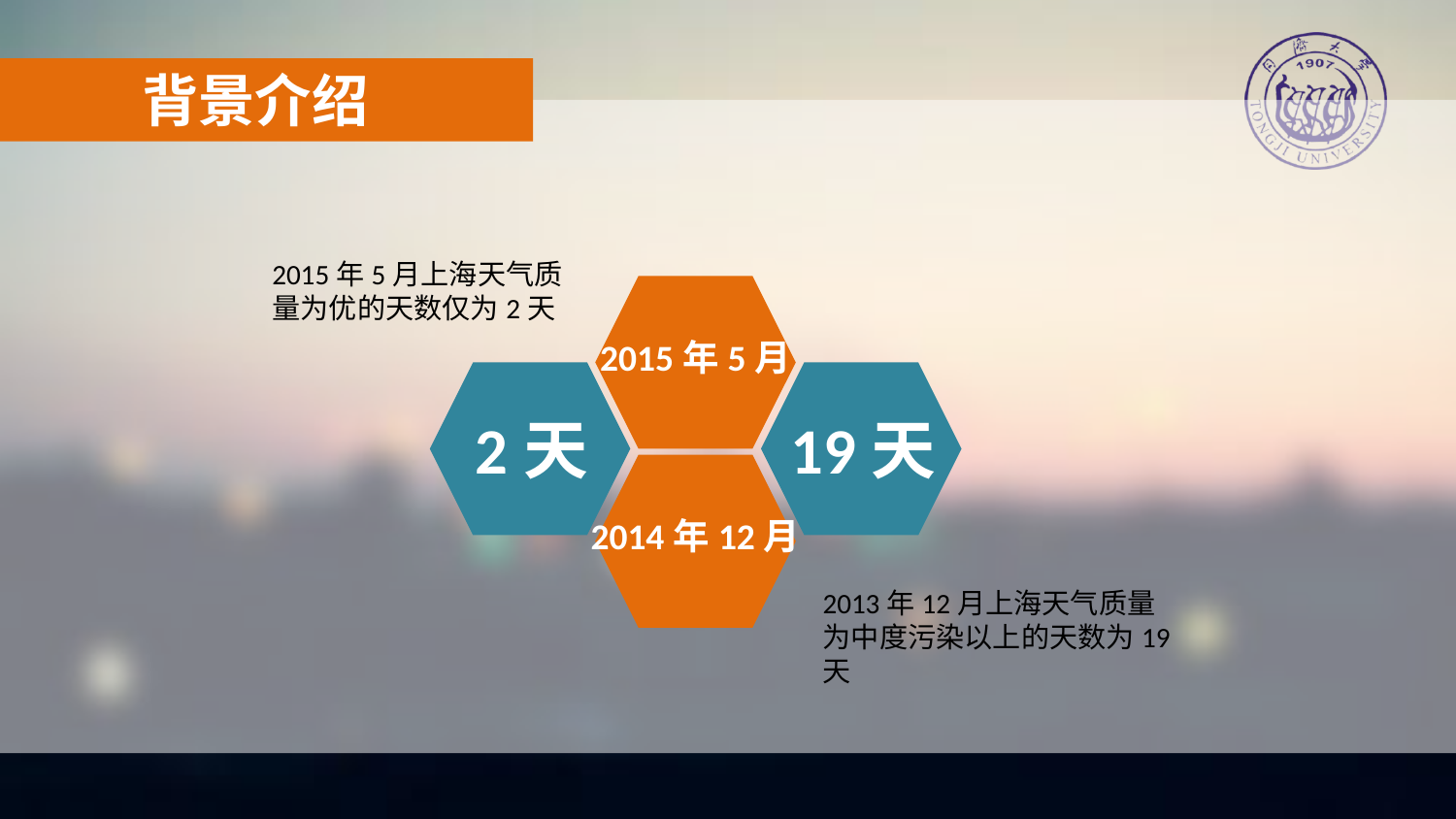

背景介绍
2015年5月上海天气质量为优的天数仅为2天

2015年5月

2天
19天

2014年12月
2013年12月上海天气质量为中度污染以上的天数为19天